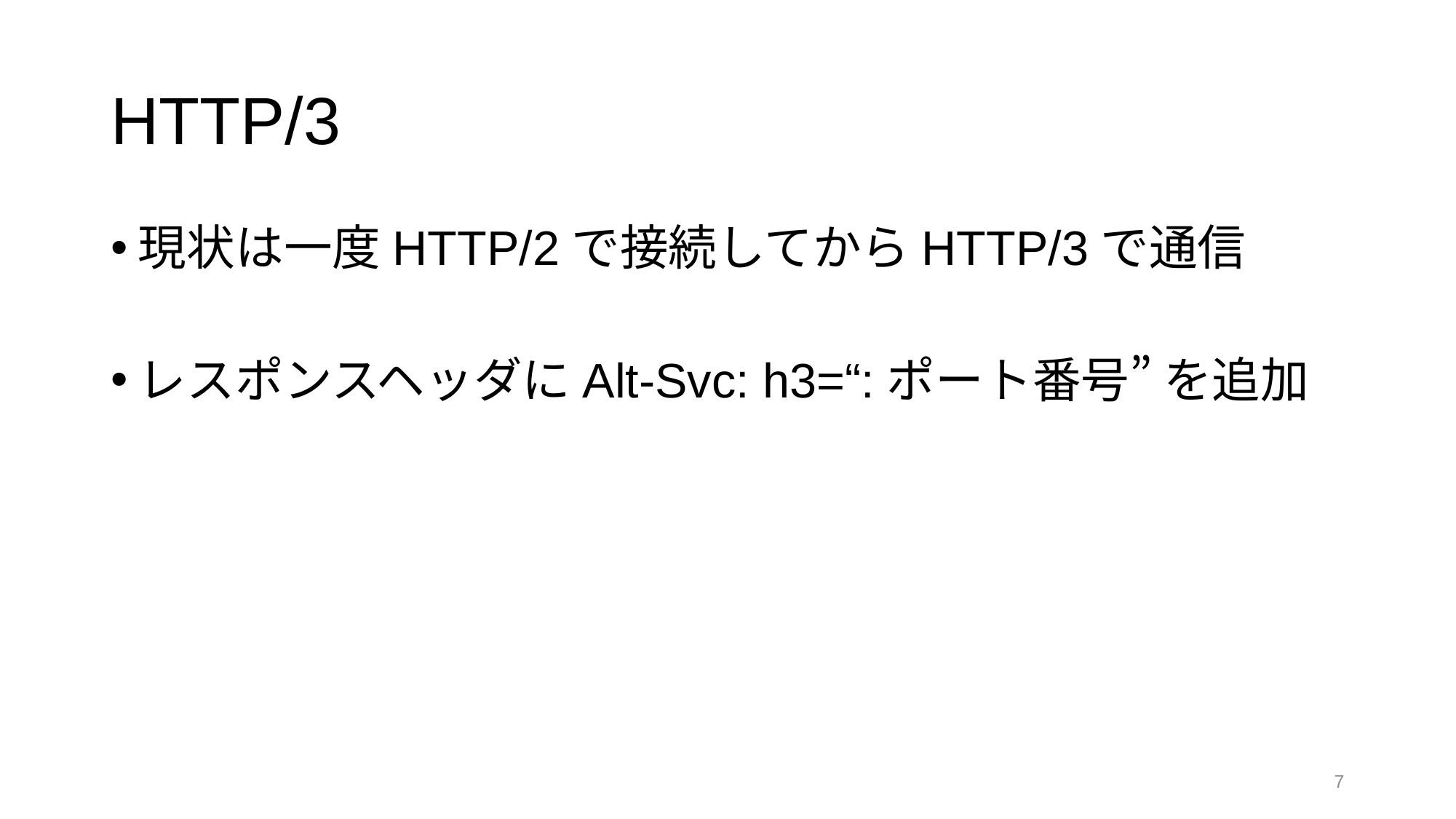

# HTTP/3
現状は一度HTTP/2で接続してからHTTP/3で通信
レスポンスヘッダにAlt-Svc: h3=“:ポート番号” を追加

7